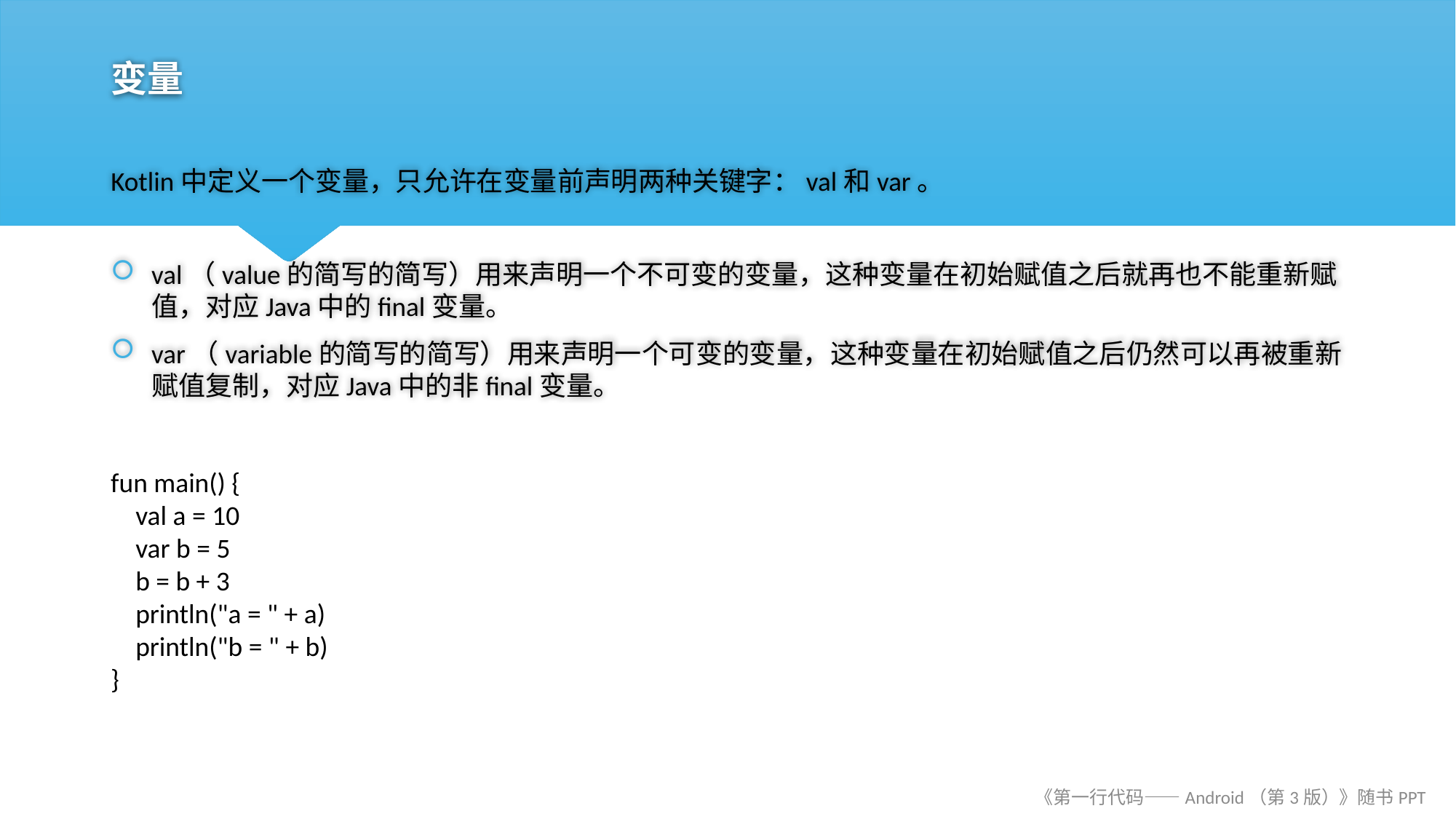

# 变量
Kotlin中定义一个变量，只允许在变量前声明两种关键字：val和var。

val（value的简写的简写）用来声明一个不可变的变量，这种变量在初始赋值之后就再也不能重新赋值，对应Java中的final变量。
var（variable的简写的简写）用来声明一个可变的变量，这种变量在初始赋值之后仍然可以再被重新赋值复制，对应Java中的非final变量。
fun main() {
    val a = 10
    var b = 5
    b = b + 3
    println("a = " + a)
    println("b = " + b)
}